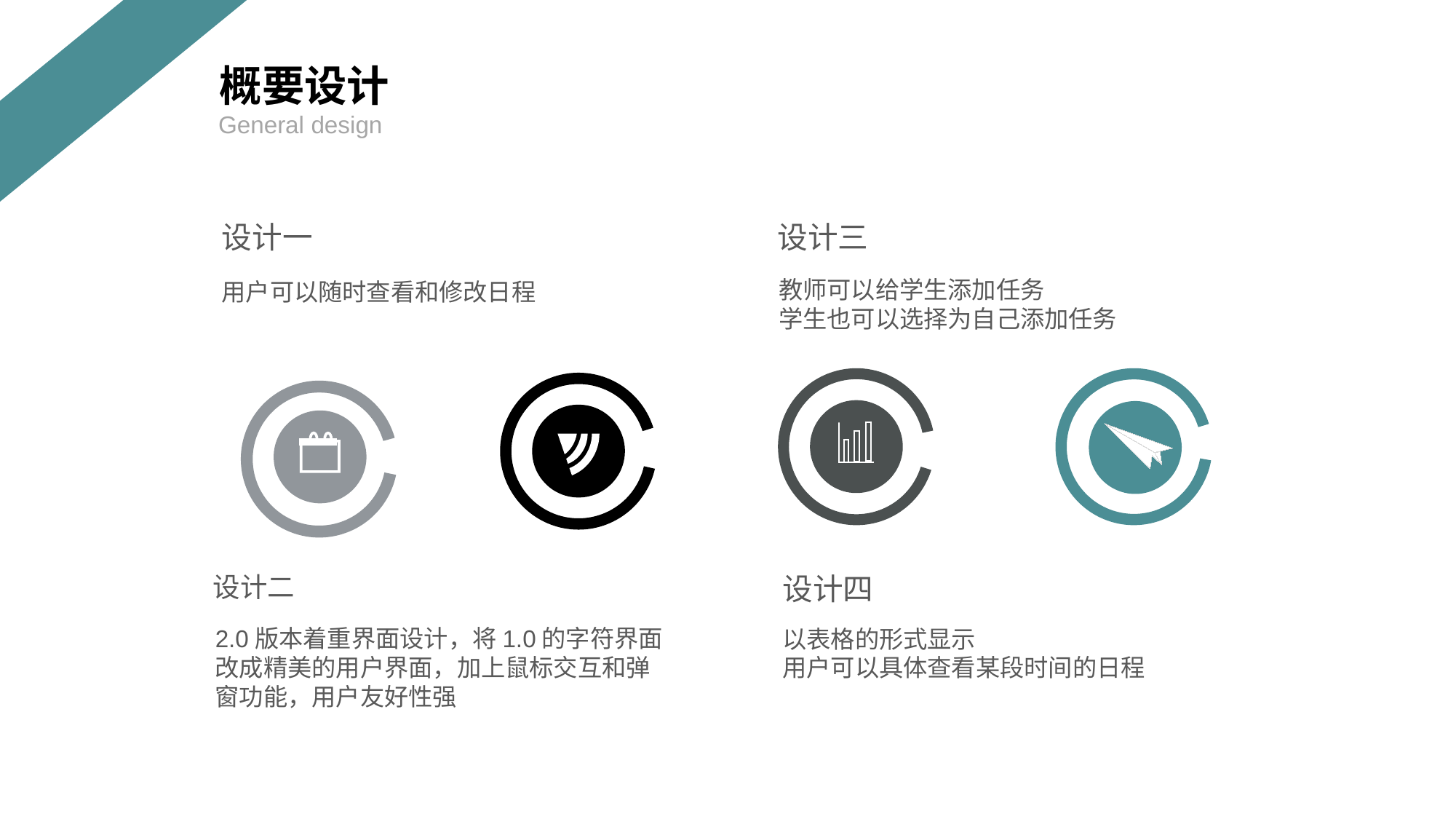

概要设计
General design
设计一
用户可以随时查看和修改日程
设计三
教师可以给学生添加任务
学生也可以选择为自己添加任务

设计四
以表格的形式显示
用户可以具体查看某段时间的日程
设计二

2.0版本着重界面设计，将1.0的字符界面
改成精美的用户界面，加上鼠标交互和弹
窗功能，用户友好性强